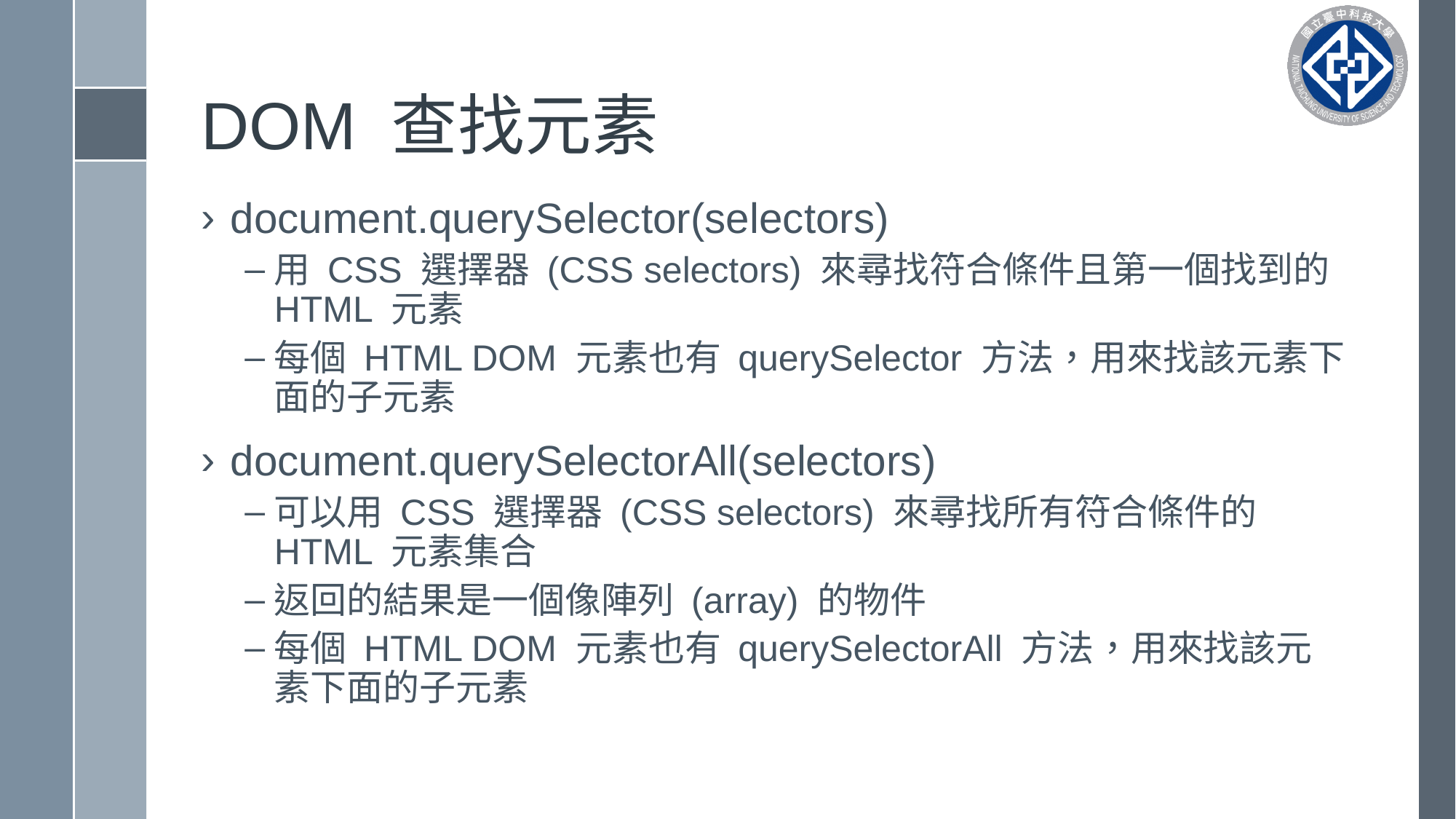

# DOM 查找元素
document.querySelector(selectors)
用 CSS 選擇器 (CSS selectors) 來尋找符合條件且第一個找到的 HTML 元素
每個 HTML DOM 元素也有 querySelector 方法，用來找該元素下面的子元素
document.querySelectorAll(selectors)
可以用 CSS 選擇器 (CSS selectors) 來尋找所有符合條件的 HTML 元素集合
返回的結果是一個像陣列 (array) 的物件
每個 HTML DOM 元素也有 querySelectorAll 方法，用來找該元素下面的子元素